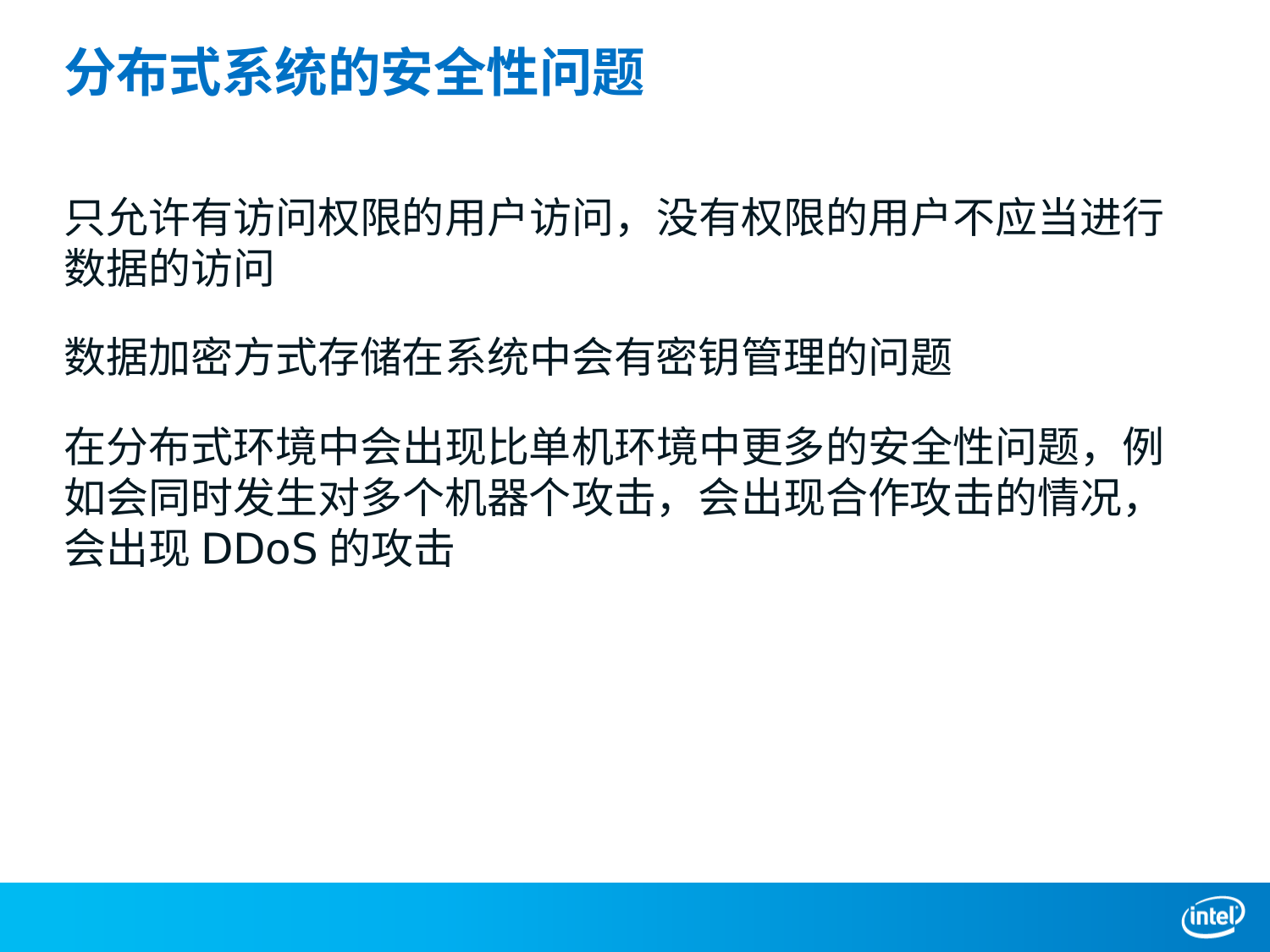

# 分布式系统的安全性问题
只允许有访问权限的用户访问，没有权限的用户不应当进行数据的访问
数据加密方式存储在系统中会有密钥管理的问题
在分布式环境中会出现比单机环境中更多的安全性问题，例如会同时发生对多个机器个攻击，会出现合作攻击的情况，会出现DDoS的攻击